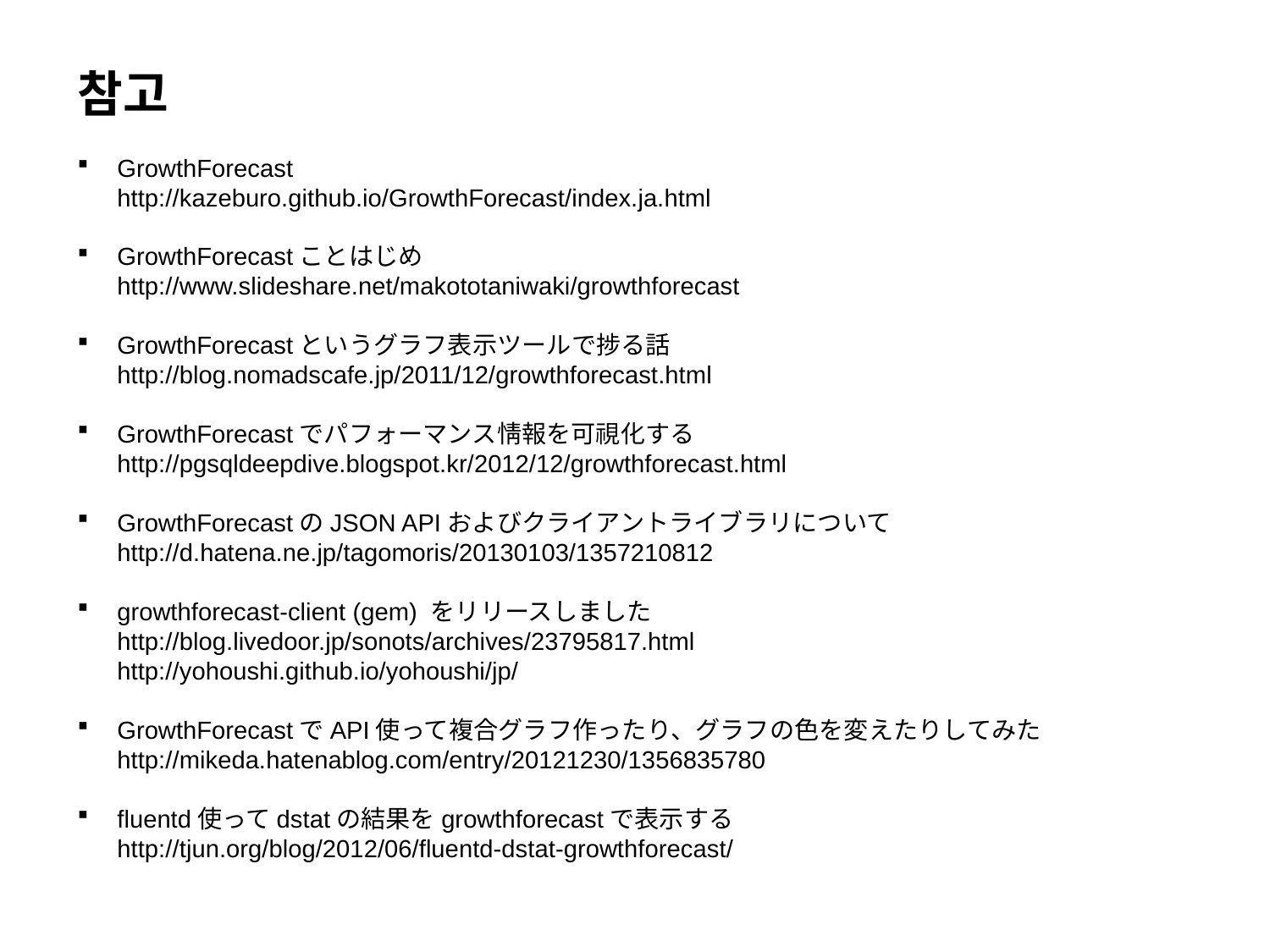

참고
GrowthForecast
http://kazeburo.github.io/GrowthForecast/index.ja.html

GrowthForecastことはじめ
http://www.slideshare.net/makototaniwaki/growthforecast

GrowthForecastというグラフ表示ツールで捗る話
http://blog.nomadscafe.jp/2011/12/growthforecast.html

GrowthForecastでパフォーマンス情報を可視化する
http://pgsqldeepdive.blogspot.kr/2012/12/growthforecast.html

GrowthForecastのJSON APIおよびクライアントライブラリについて
http://d.hatena.ne.jp/tagomoris/20130103/1357210812

growthforecast-client (gem) をリリースしました
http://blog.livedoor.jp/sonots/archives/23795817.html
http://yohoushi.github.io/yohoushi/jp/

GrowthForecastでAPI使って複合グラフ作ったり、グラフの色を変えたりしてみた
http://mikeda.hatenablog.com/entry/20121230/1356835780

fluentd使ってdstatの結果をgrowthforecastで表示する
http://tjun.org/blog/2012/06/fluentd-dstat-growthforecast/